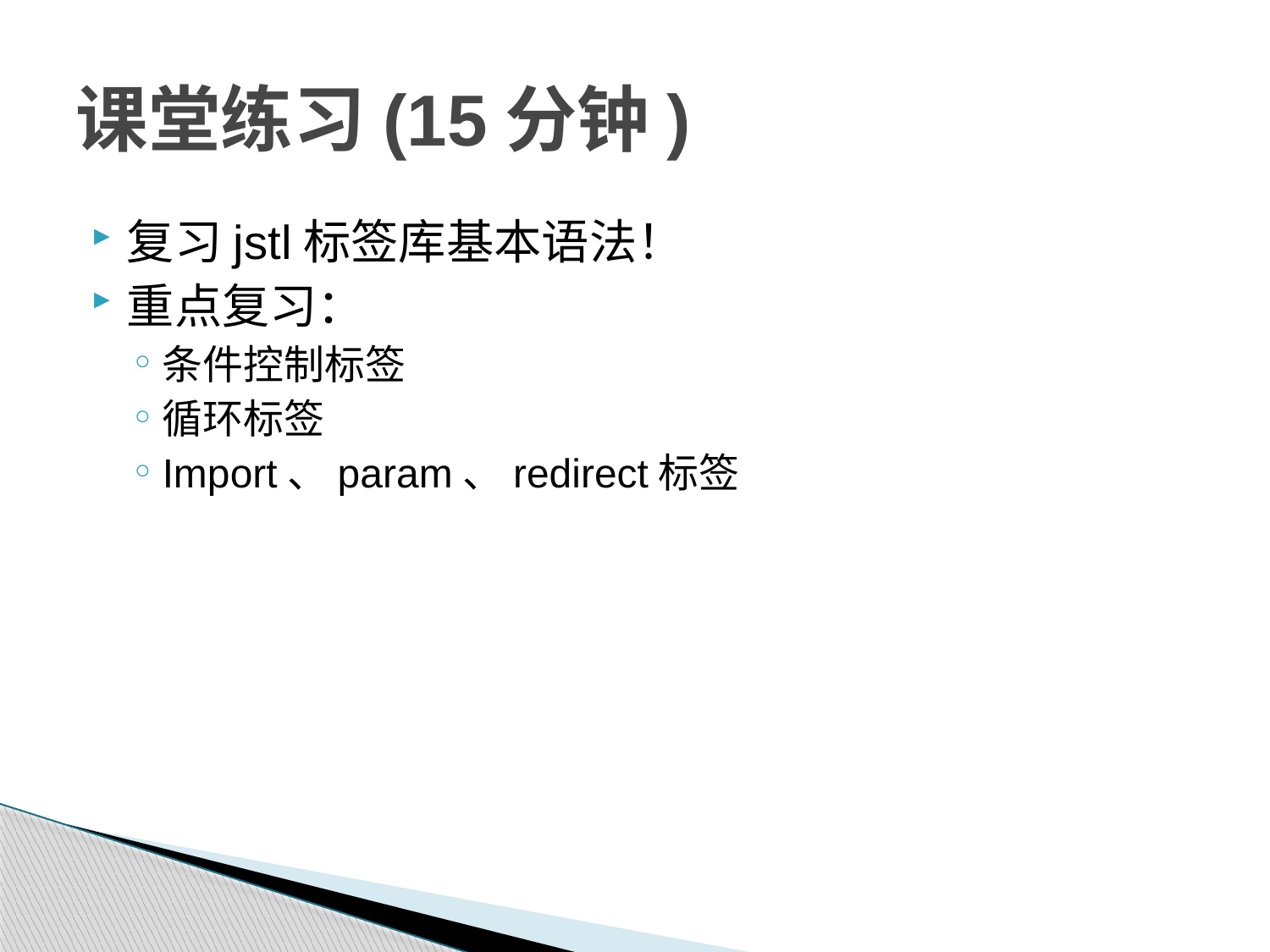

# 课堂练习(15分钟)
复习jstl标签库基本语法！
重点复习：
条件控制标签
循环标签
Import、param、redirect标签